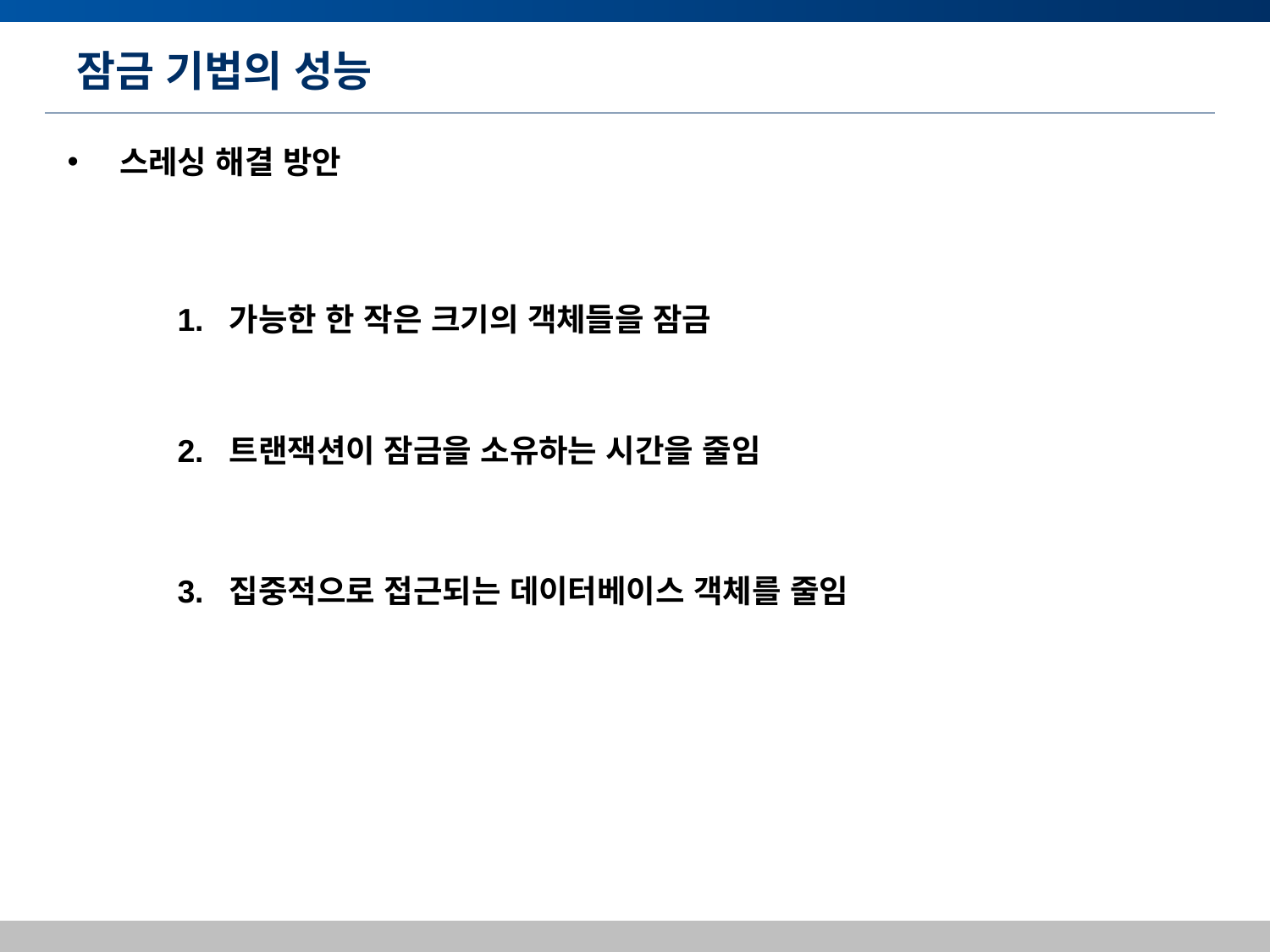

# 잠금 기법의 성능
  스레싱 해결 방안
1.  가능한 한 작은 크기의 객체들을 잠금
2.  트랜잭션이 잠금을 소유하는 시간을 줄임
3.  집중적으로 접근되는 데이터베이스 객체를 줄임